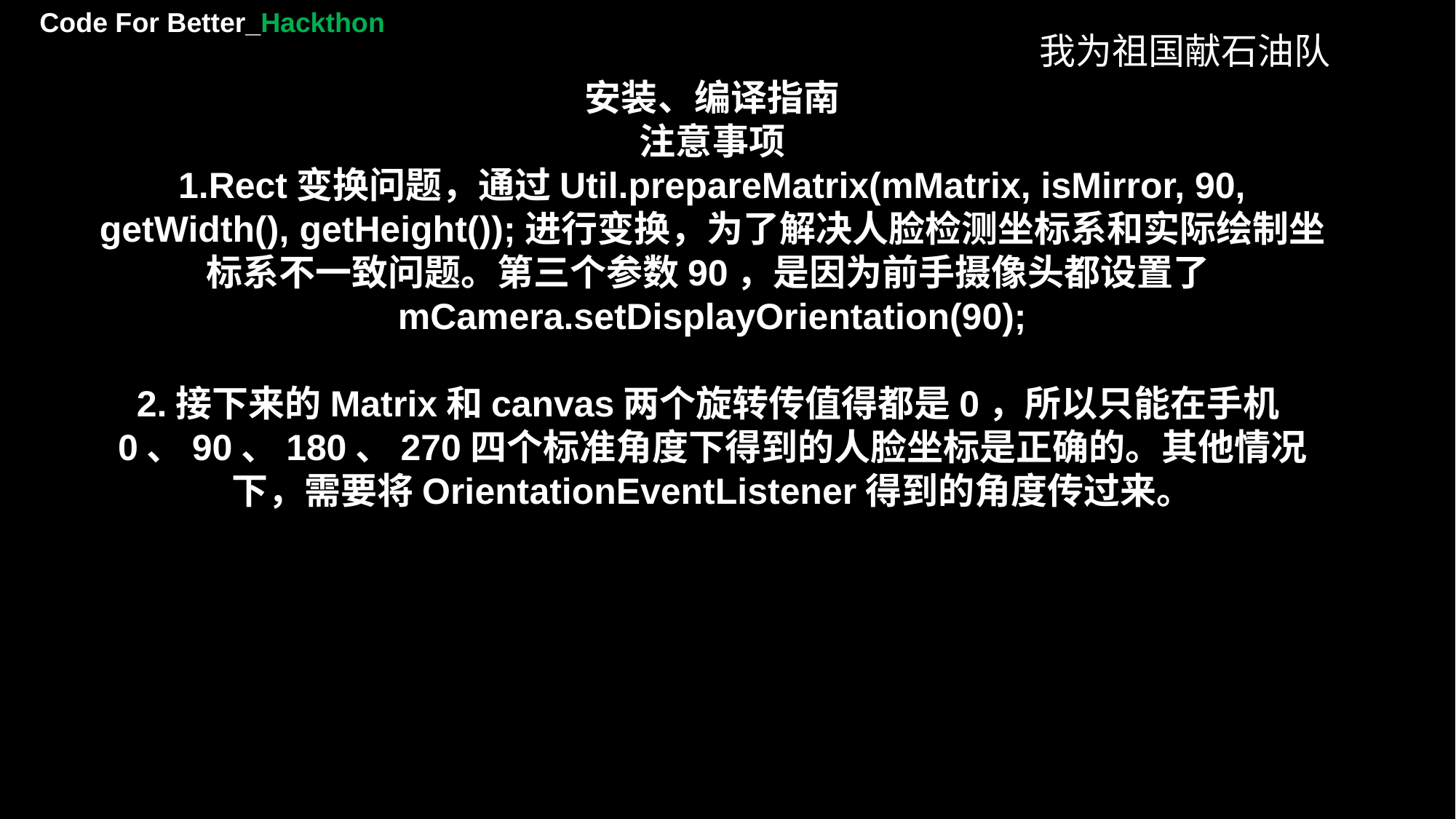

Code For Better_Hackthon
 我为祖国献石油队
安装、编译指南
注意事项
1.Rect变换问题，通过Util.prepareMatrix(mMatrix, isMirror, 90, getWidth(), getHeight());进行变换，为了解决人脸检测坐标系和实际绘制坐标系不一致问题。第三个参数90，是因为前手摄像头都设置了mCamera.setDisplayOrientation(90);

2.接下来的Matrix和canvas两个旋转传值得都是0，所以只能在手机0、90、180、270四个标准角度下得到的人脸坐标是正确的。其他情况下，需要将OrientationEventListener得到的角度传过来。